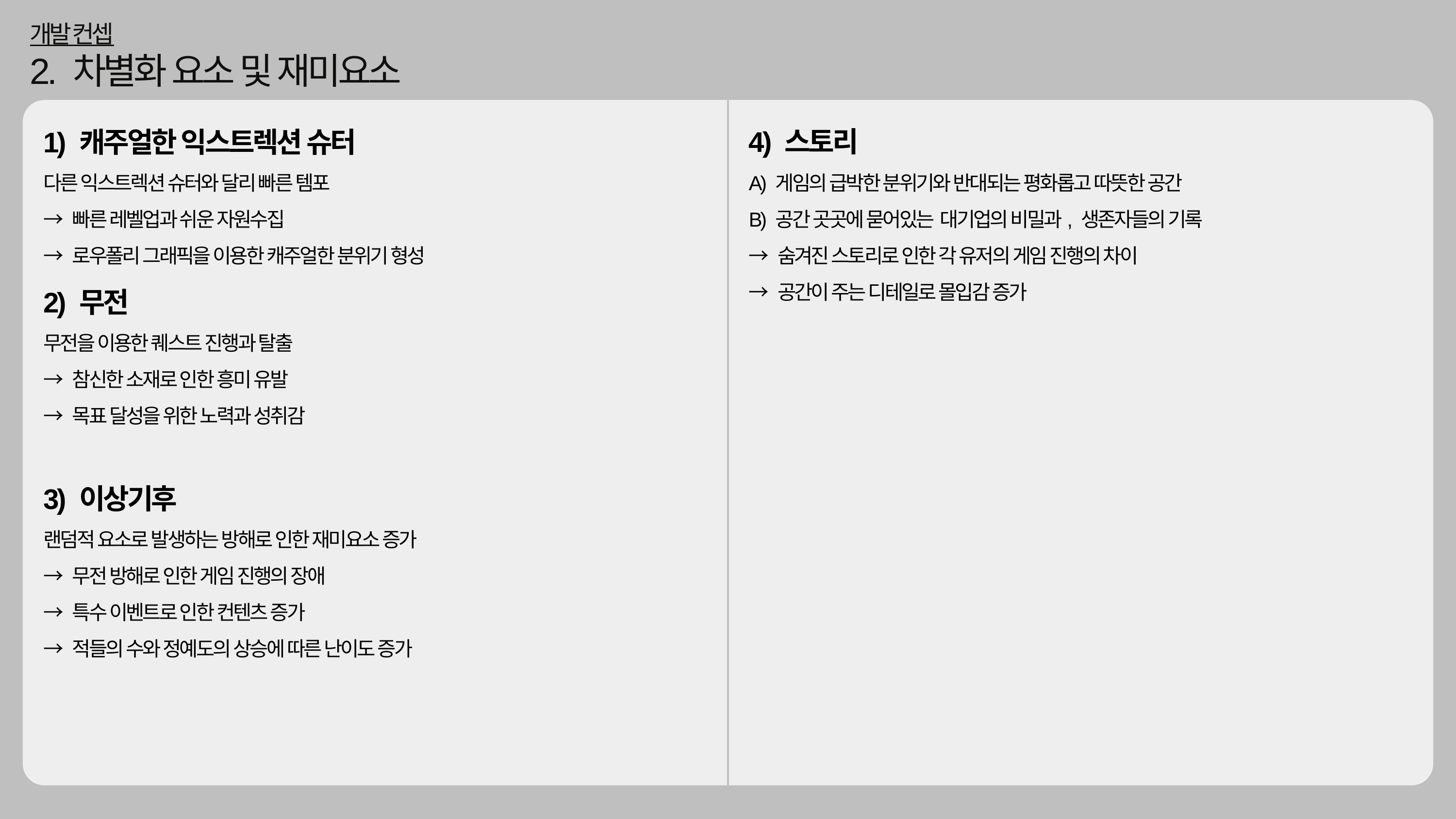

개발 컨셉
2. 차별화 요소 및 재미요소

4) 스토리
A) 게임의 급박한 분위기와 반대되는 평화롭고 따뜻한 공간
B) 공간 곳곳에 묻어있는  대기업의 비밀과, 생존자들의 기록
→ 숨겨진 스토리로 인한 각 유저의 게임 진행의 차이
→ 공간이 주는 디테일로 몰입감 증가

1) 캐주얼한 익스트렉션 슈터
다른 익스트렉션 슈터와 달리 빠른 템포
→ 빠른 레벨업과 쉬운 자원수집
→ 로우폴리 그래픽을 이용한 캐주얼한 분위기 형성
2) 무전
무전을 이용한 퀘스트 진행과 탈출
→ 참신한 소재로 인한 흥미 유발
→ 목표 달성을 위한 노력과 성취감

3) 이상기후
랜덤적 요소로 발생하는 방해로 인한 재미요소 증가
→ 무전 방해로 인한 게임 진행의 장애
→ 특수 이벤트로 인한 컨텐츠 증가
→ 적들의 수와 정예도의 상승에 따른 난이도 증가